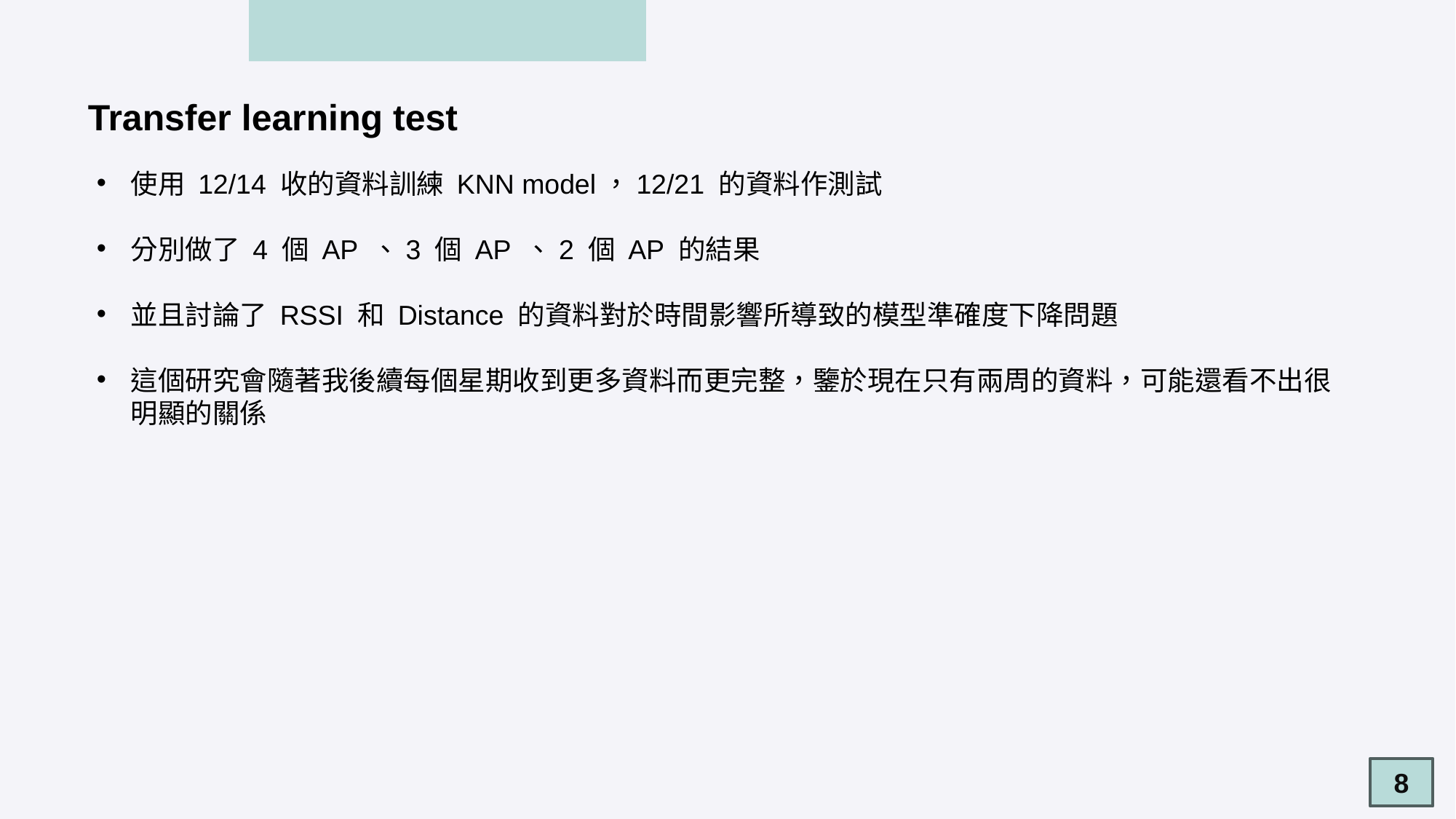

Transfer learning test
使用 12/14 收的資料訓練 KNN model，12/21 的資料作測試

分別做了 4 個 AP 、3 個 AP 、2 個 AP 的結果

並且討論了 RSSI 和 Distance 的資料對於時間影響所導致的模型準確度下降問題

這個研究會隨著我後續每個星期收到更多資料而更完整，鑒於現在只有兩周的資料，可能還看不出很明顯的關係

8